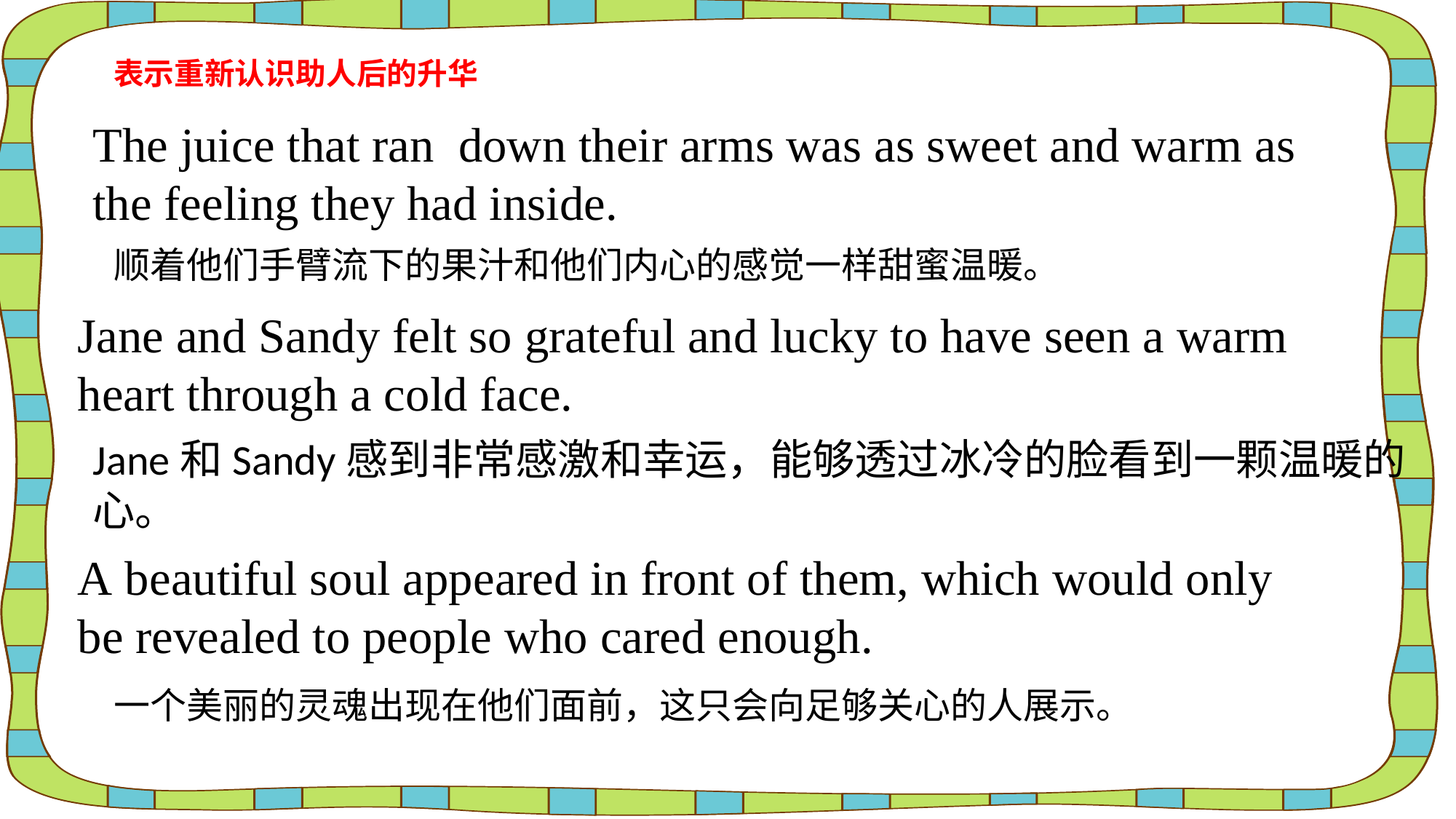

表示重新认识助人后的升华
The juice that ran  down their arms was as sweet and warm as the feeling they had inside.
顺着他们手臂流下的果汁和他们内心的感觉一样甜蜜温暖。
Jane and Sandy felt so grateful and lucky to have seen a warm heart through a cold face.
Jane和Sandy感到非常感激和幸运，能够透过冰冷的脸看到一颗温暖的心。
A beautiful soul appeared in front of them, which would only be revealed to people who cared enough.
一个美丽的灵魂出现在他们面前，这只会向足够关心的人展示。